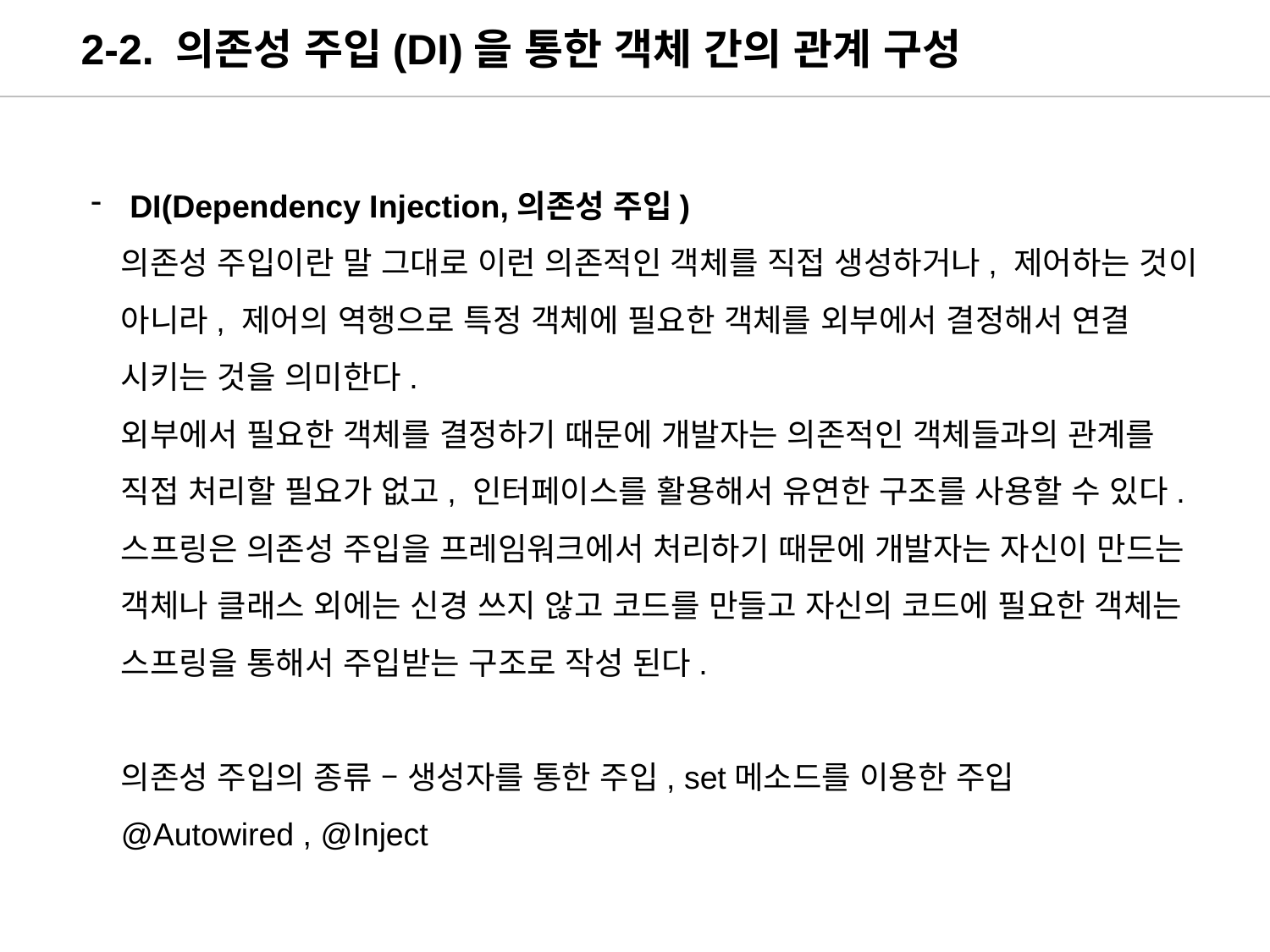

2-2. 의존성 주입(DI)을 통한 객체 간의 관계 구성
 DI(Dependency Injection,의존성 주입)
의존성 주입이란 말 그대로 이런 의존적인 객체를 직접 생성하거나, 제어하는 것이 아니라, 제어의 역행으로 특정 객체에 필요한 객체를 외부에서 결정해서 연결 시키는 것을 의미한다.
외부에서 필요한 객체를 결정하기 때문에 개발자는 의존적인 객체들과의 관계를 직접 처리할 필요가 없고, 인터페이스를 활용해서 유연한 구조를 사용할 수 있다.
스프링은 의존성 주입을 프레임워크에서 처리하기 때문에 개발자는 자신이 만드는 객체나 클래스 외에는 신경 쓰지 않고 코드를 만들고 자신의 코드에 필요한 객체는 스프링을 통해서 주입받는 구조로 작성 된다.

의존성 주입의 종류 – 생성자를 통한 주입, set메소드를 이용한 주입
@Autowired , @Inject